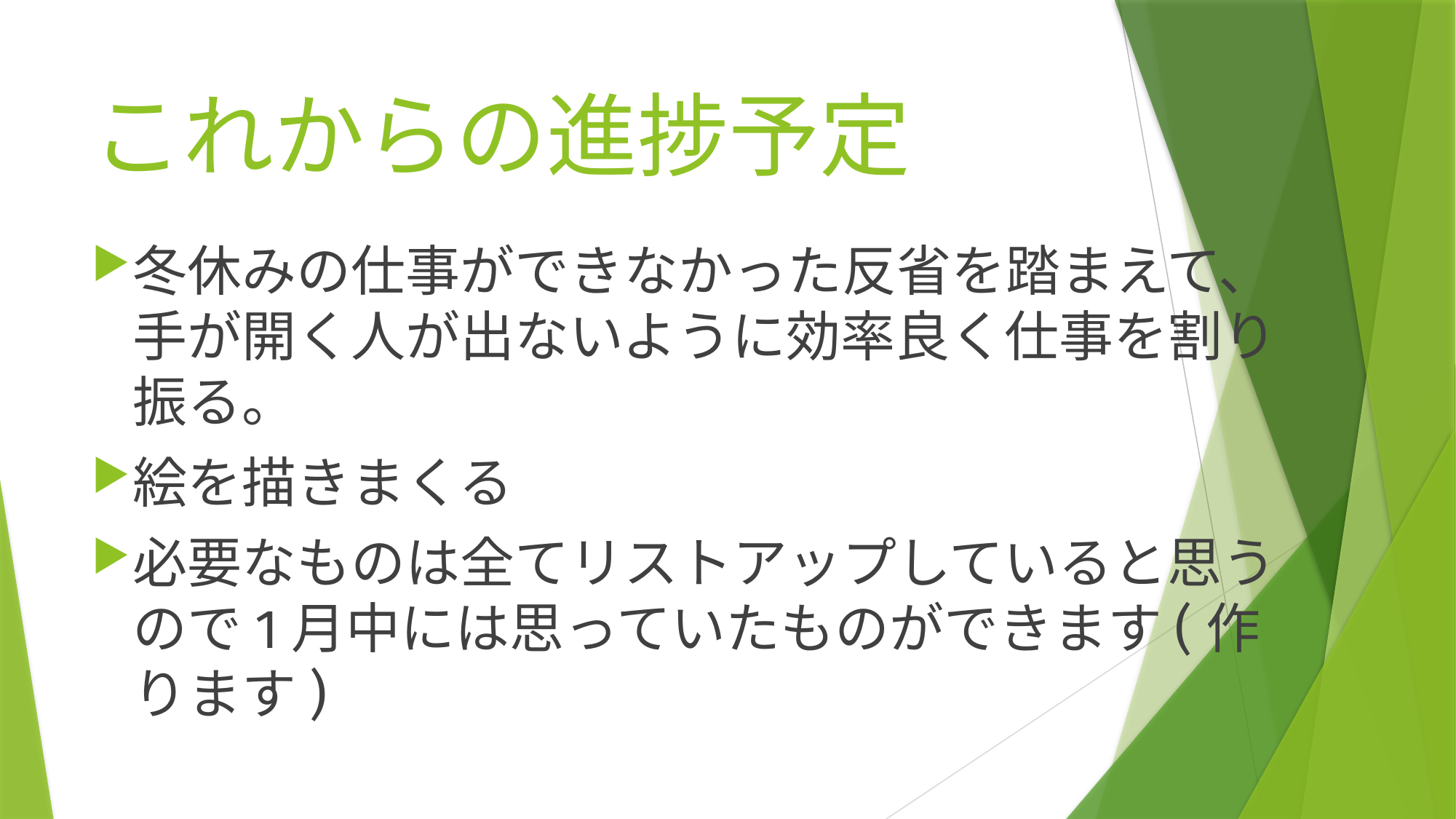

# これからの進捗予定
冬休みの仕事ができなかった反省を踏まえて、手が開く人が出ないように効率良く仕事を割り振る。
絵を描きまくる
必要なものは全てリストアップしていると思うので1月中には思っていたものができます(作ります)